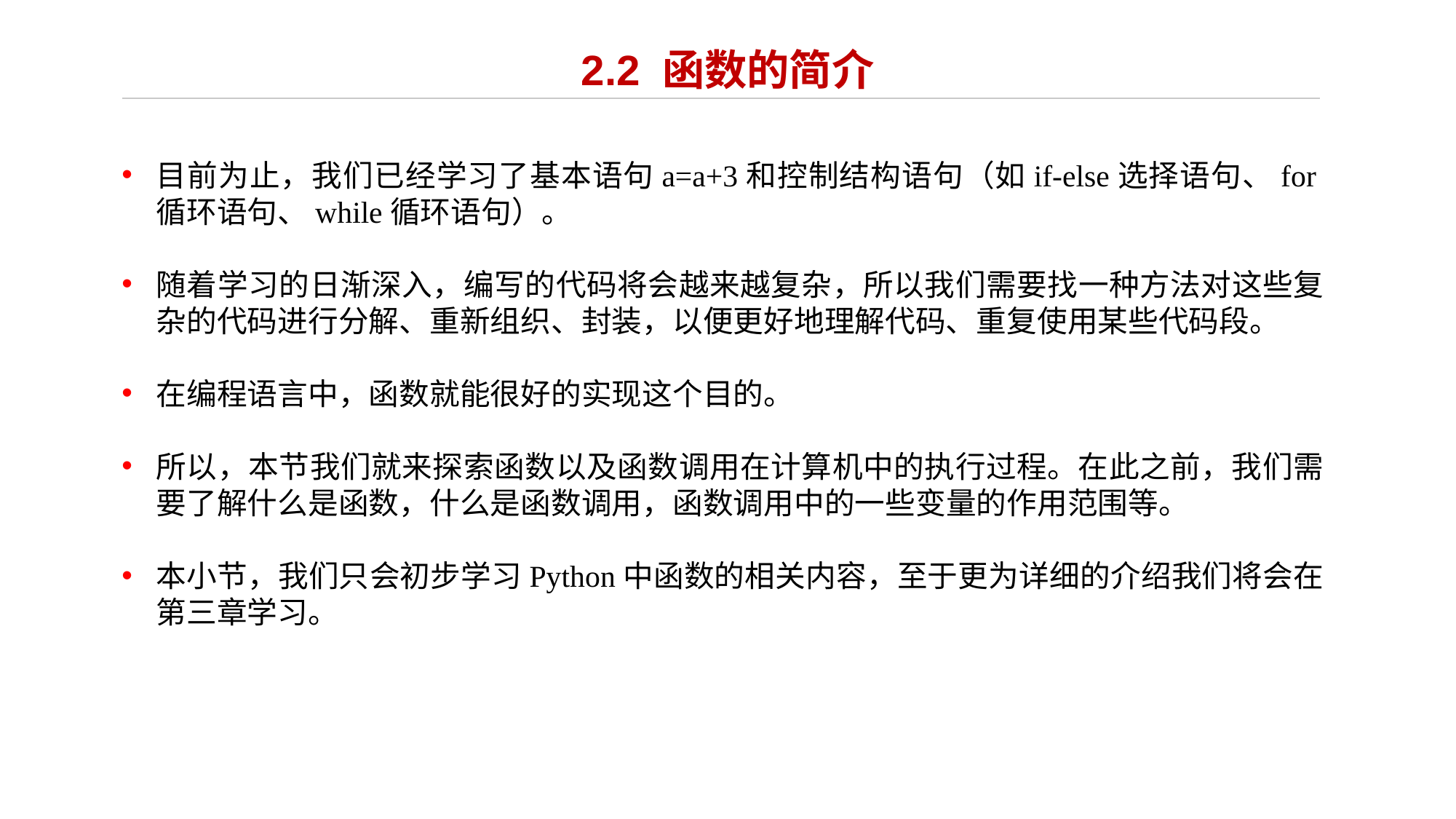

# 2.2 函数的简介
目前为止，我们已经学习了基本语句a=a+3和控制结构语句（如if-else选择语句、for循环语句、while循环语句）。

随着学习的日渐深入，编写的代码将会越来越复杂，所以我们需要找一种方法对这些复杂的代码进行分解、重新组织、封装，以便更好地理解代码、重复使用某些代码段。

在编程语言中，函数就能很好的实现这个目的。

所以，本节我们就来探索函数以及函数调用在计算机中的执行过程。在此之前，我们需要了解什么是函数，什么是函数调用，函数调用中的一些变量的作用范围等。

本小节，我们只会初步学习Python中函数的相关内容，至于更为详细的介绍我们将会在第三章学习。